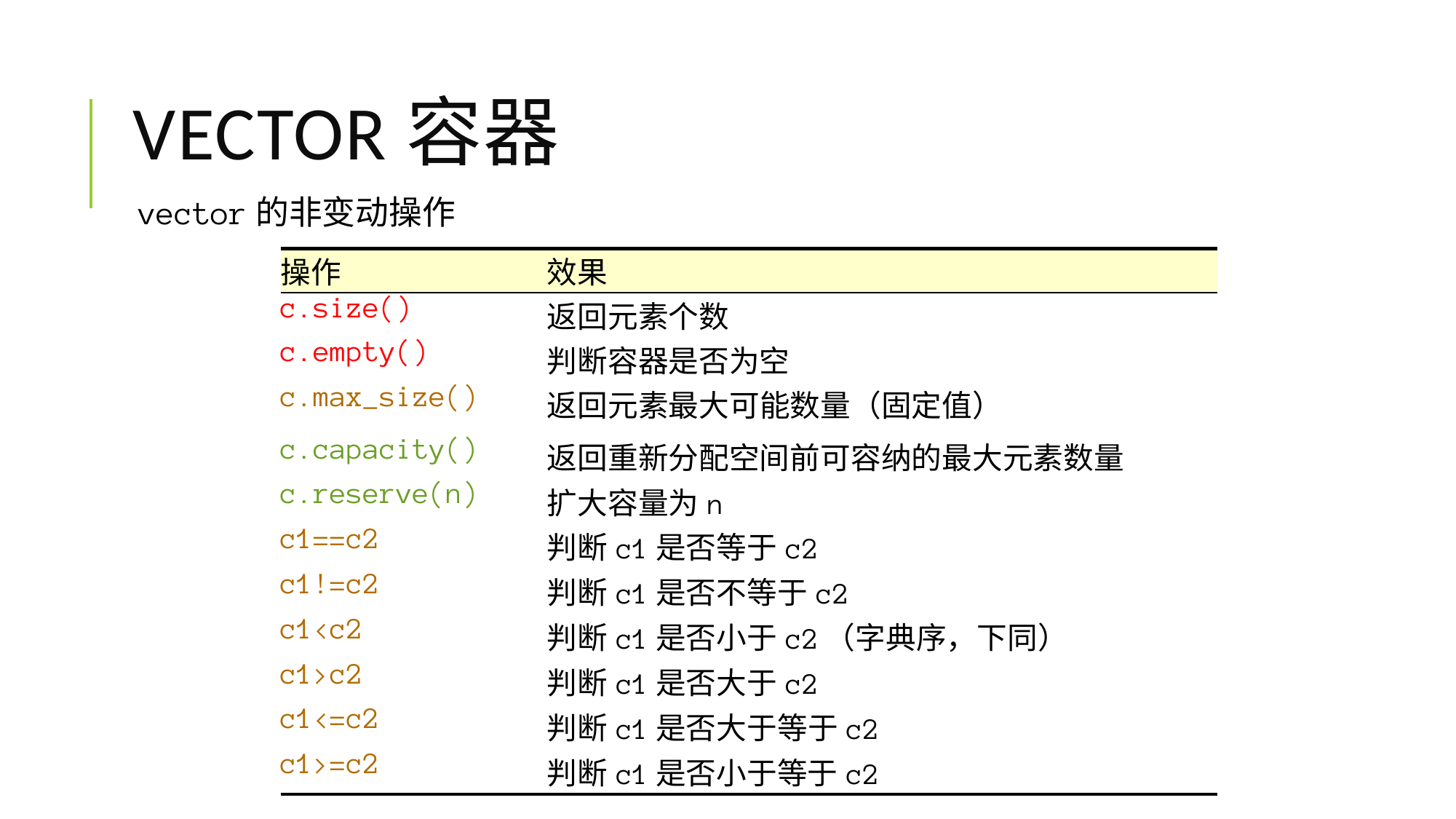

# vector容器
vector的非变动操作
| 操作 | 效果 |
| --- | --- |
| c.size() | 返回元素个数 |
| c.empty() | 判断容器是否为空 |
| c.max\_size() | 返回元素最大可能数量（固定值） |
| c.capacity() | 返回重新分配空间前可容纳的最大元素数量 |
| c.reserve(n) | 扩大容量为n |
| c1==c2 | 判断c1是否等于c2 |
| c1!=c2 | 判断c1是否不等于c2 |
| c1<c2 | 判断c1是否小于c2（字典序，下同） |
| c1>c2 | 判断c1是否大于c2 |
| c1<=c2 | 判断c1是否大于等于c2 |
| c1>=c2 | 判断c1是否小于等于c2 |